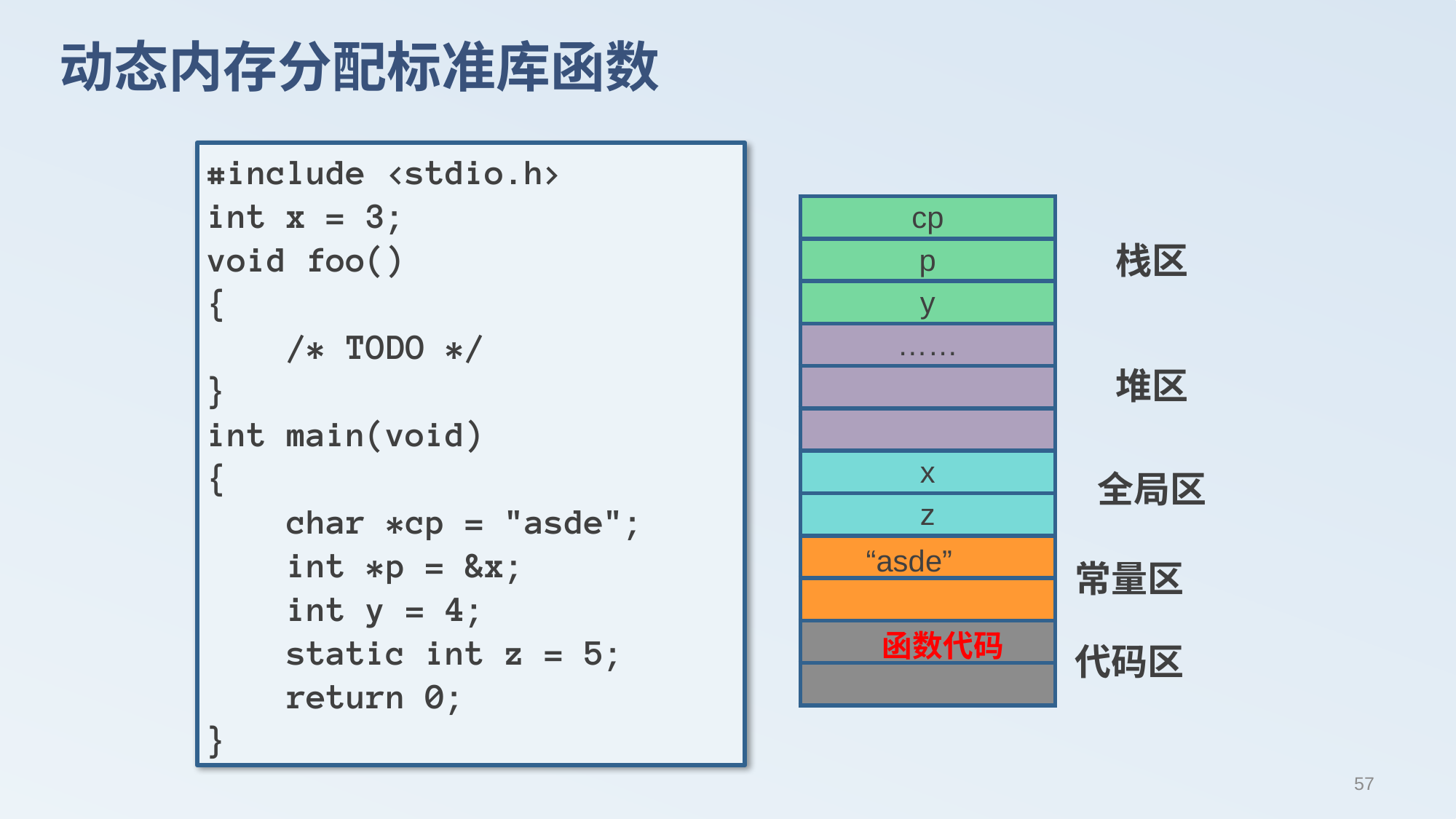

# 动态内存分配标准库函数
#include <stdio.h>
int x = 3;
void foo()
{
    /* TODO */
}
int main(void)
{
    char *cp = "asde";
    int *p = &x;
    int y = 4;
    static int z = 5;
    return 0;
}
| cp |
| --- |
| p |
| y |
| …… |
|  |
|  |
| x |
| z |
| “asde” |
|  |
| 函数代码 |
|  |
栈区
堆区
全局区
常量区
代码区